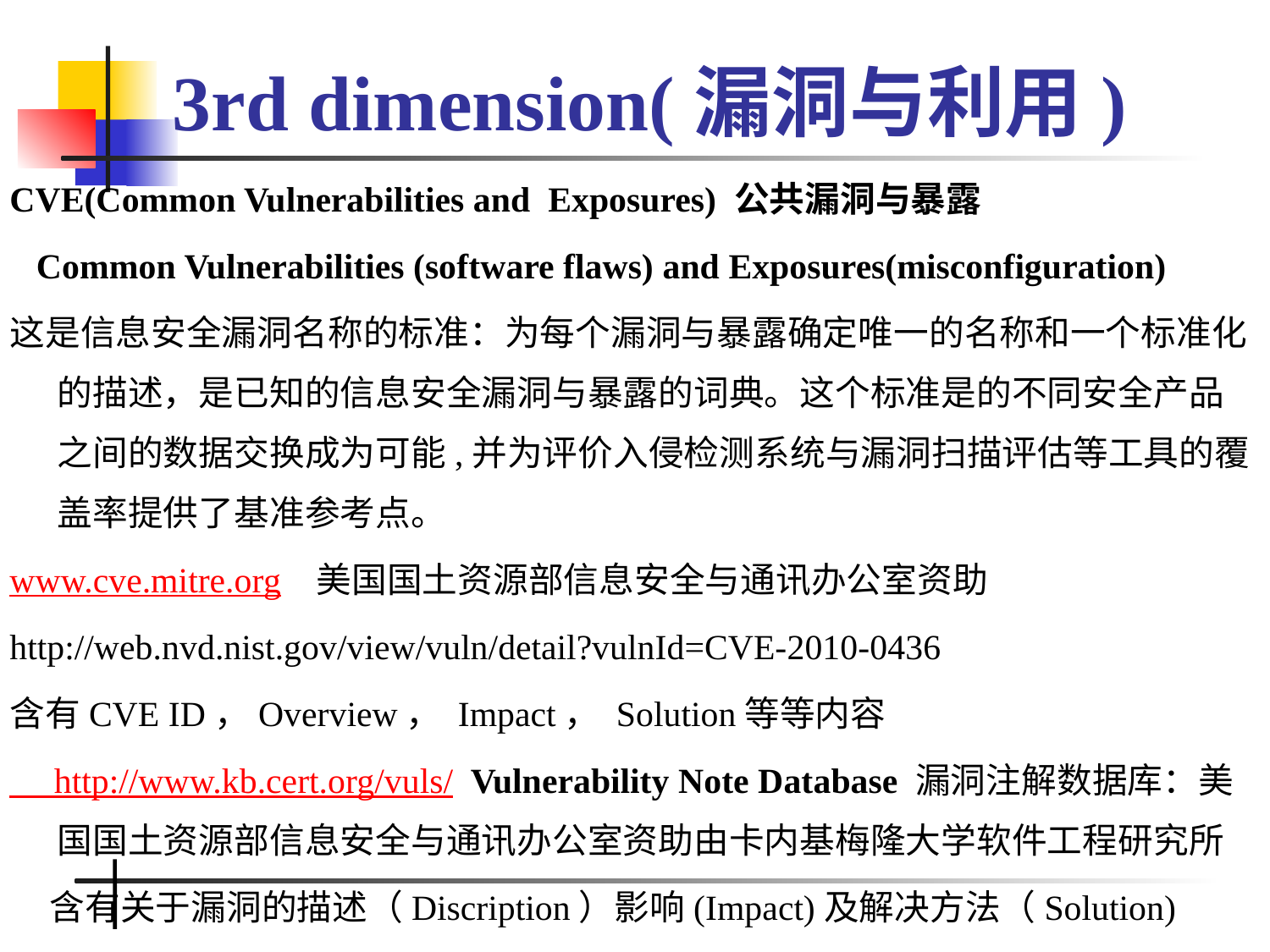

# 3rd dimension(漏洞与利用)
CVE(Common Vulnerabilities and  Exposures) 公共漏洞与暴露
   Common Vulnerabilities (software flaws) and Exposures(misconfiguration)
这是信息安全漏洞名称的标准：为每个漏洞与暴露确定唯一的名称和一个标准化的描述，是已知的信息安全漏洞与暴露的词典。这个标准是的不同安全产品之间的数据交换成为可能,并为评价入侵检测系统与漏洞扫描评估等工具的覆盖率提供了基准参考点。
www.cve.mitre.org   美国国土资源部信息安全与通讯办公室资助
http://web.nvd.nist.gov/view/vuln/detail?vulnId=CVE-2010-0436
含有CVE ID，Overview， Impact， Solution等等内容
     http://www.kb.cert.org/vuls/  Vulnerability Note Database 漏洞注解数据库：美国国土资源部信息安全与通讯办公室资助由卡内基梅隆大学软件工程研究所
    含有关于漏洞的描述（Discription）影响(Impact)及解决方法（Solution)